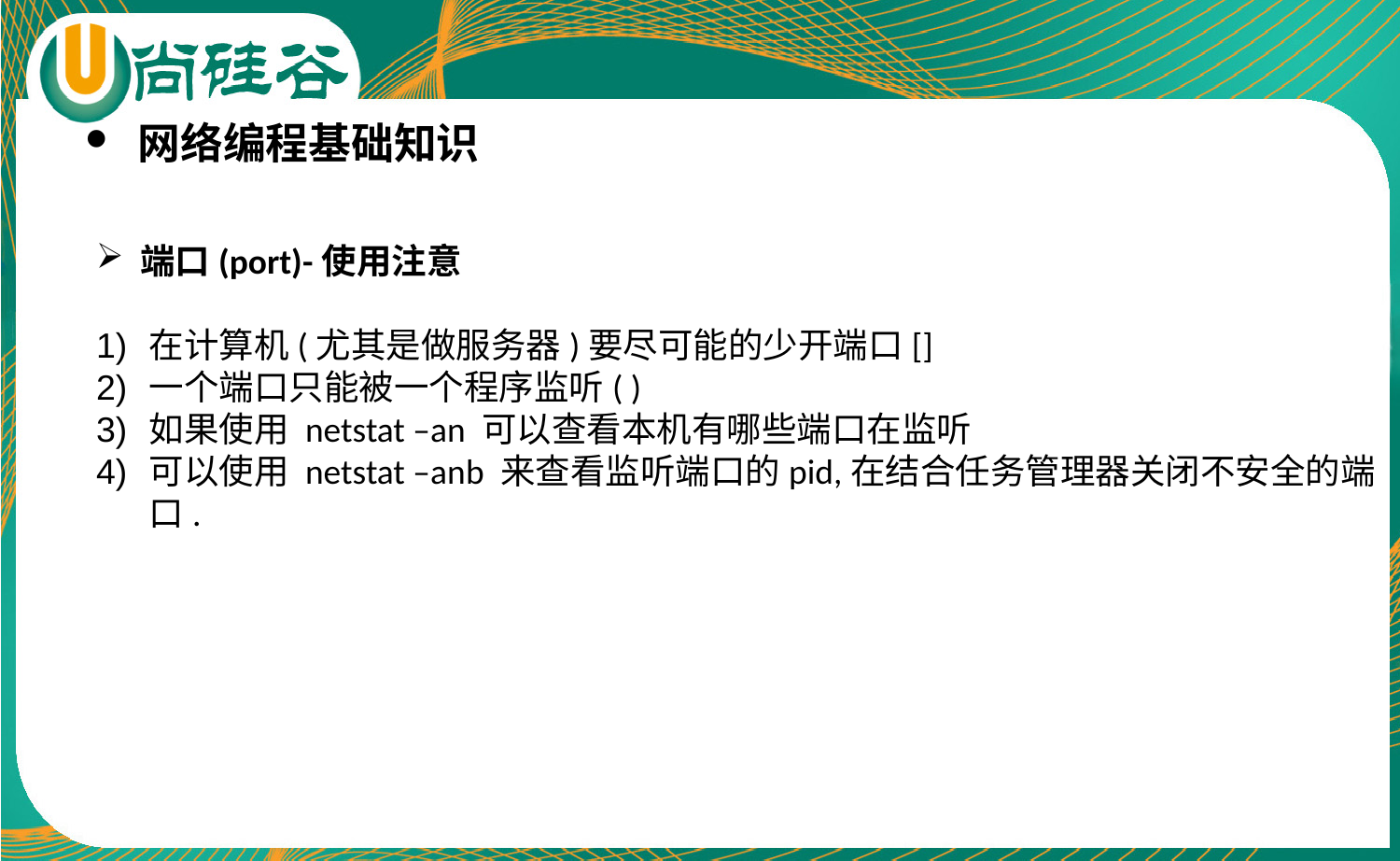

网络编程基础知识

端口(port)-使用注意

在计算机(尤其是做服务器)要尽可能的少开端口[]
一个端口只能被一个程序监听( )
如果使用 netstat –an 可以查看本机有哪些端口在监听
可以使用 netstat –anb 来查看监听端口的pid,在结合任务管理器关闭不安全的端口.